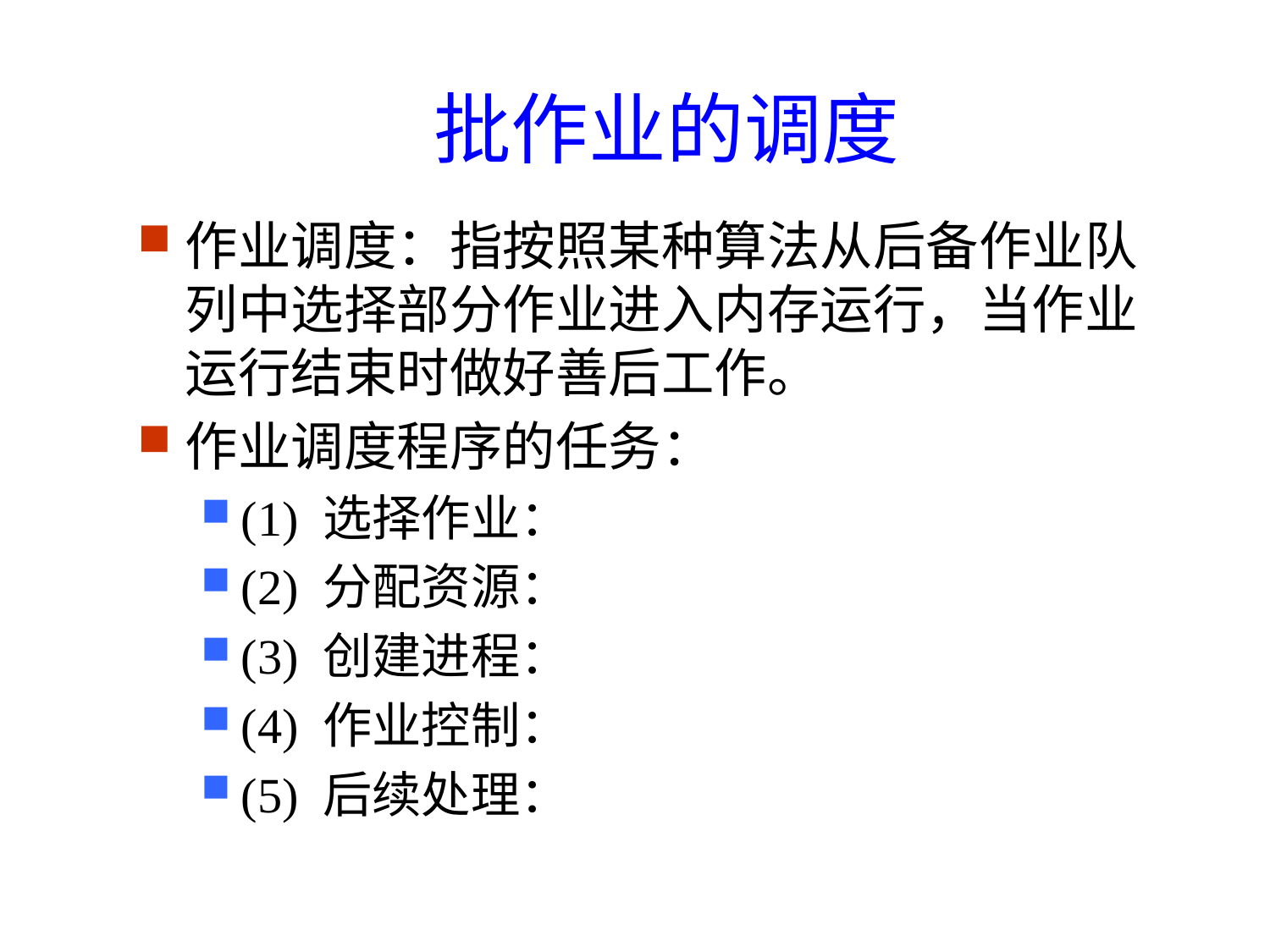

批作业的调度
作业调度：指按照某种算法从后备作业队列中选择部分作业进入内存运行，当作业运行结束时做好善后工作。
作业调度程序的任务：
(1) 选择作业：
(2) 分配资源：
(3) 创建进程：
(4) 作业控制：
(5) 后续处理：